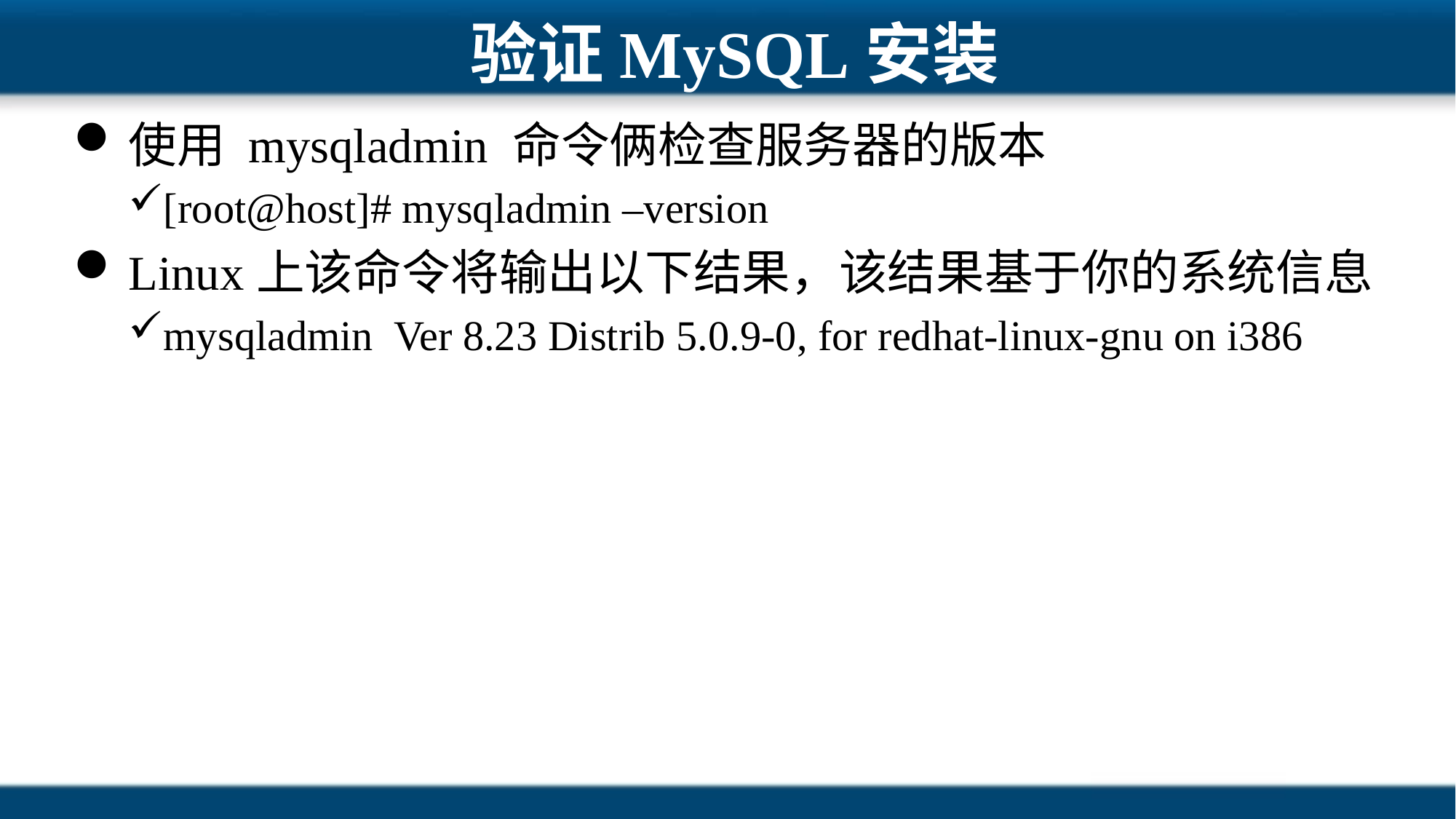

# 验证MySQL安装
使用 mysqladmin 命令俩检查服务器的版本
[root@host]# mysqladmin –version
Linux上该命令将输出以下结果，该结果基于你的系统信息
mysqladmin  Ver 8.23 Distrib 5.0.9-0, for redhat-linux-gnu on i386